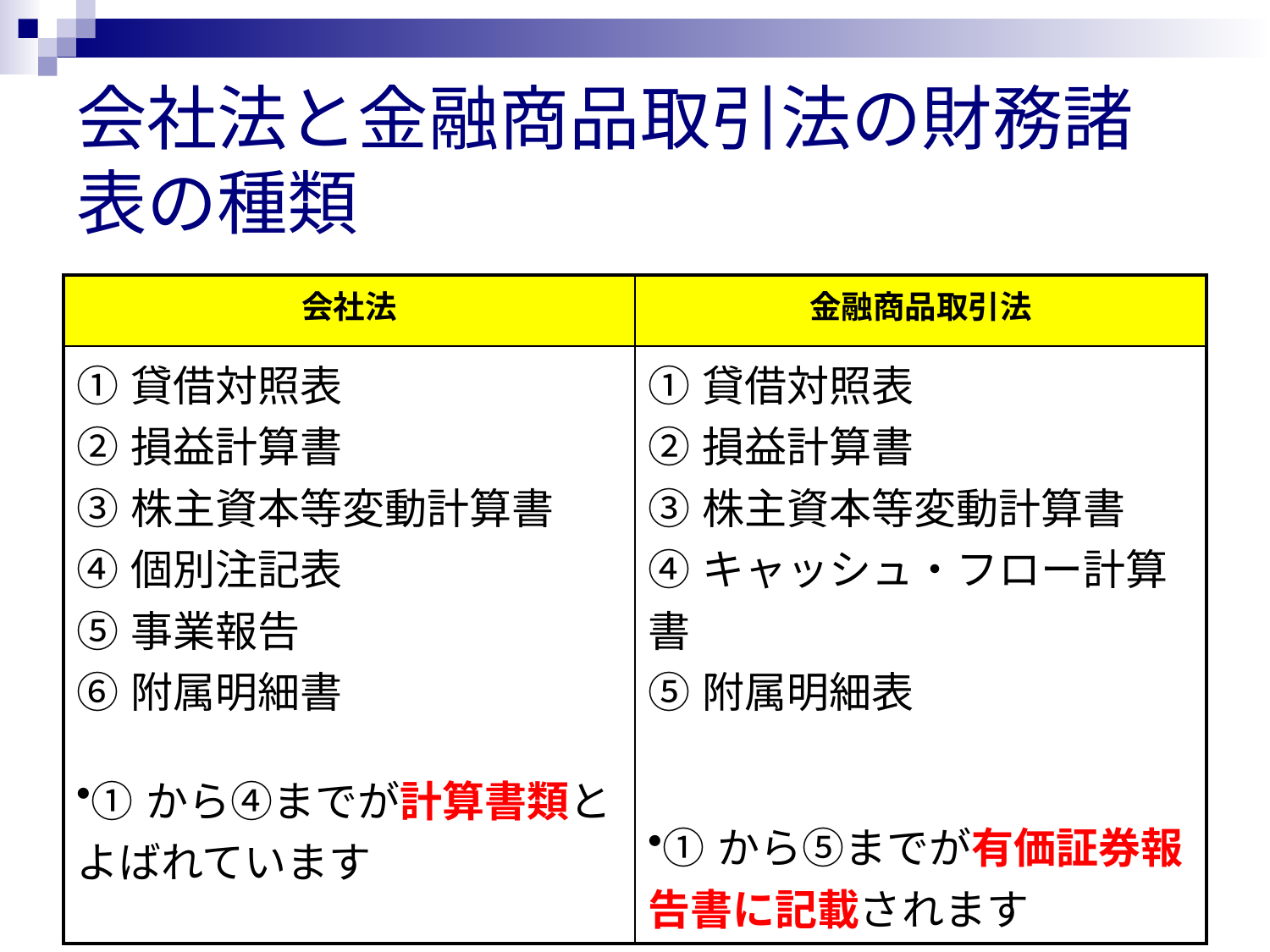

# 会社法と金融商品取引法の財務諸表の種類
| 会社法 | 金融商品取引法 |
| --- | --- |
| ①貸借対照表 ②損益計算書 ③株主資本等変動計算書 ④個別注記表 ⑤事業報告 ⑥附属明細書 ①から④までが計算書類とよばれています | ①貸借対照表 ②損益計算書 ③株主資本等変動計算書 ④キャッシュ・フロー計算書 ⑤附属明細表 ①から⑤までが有価証券報告書に記載されます |
26